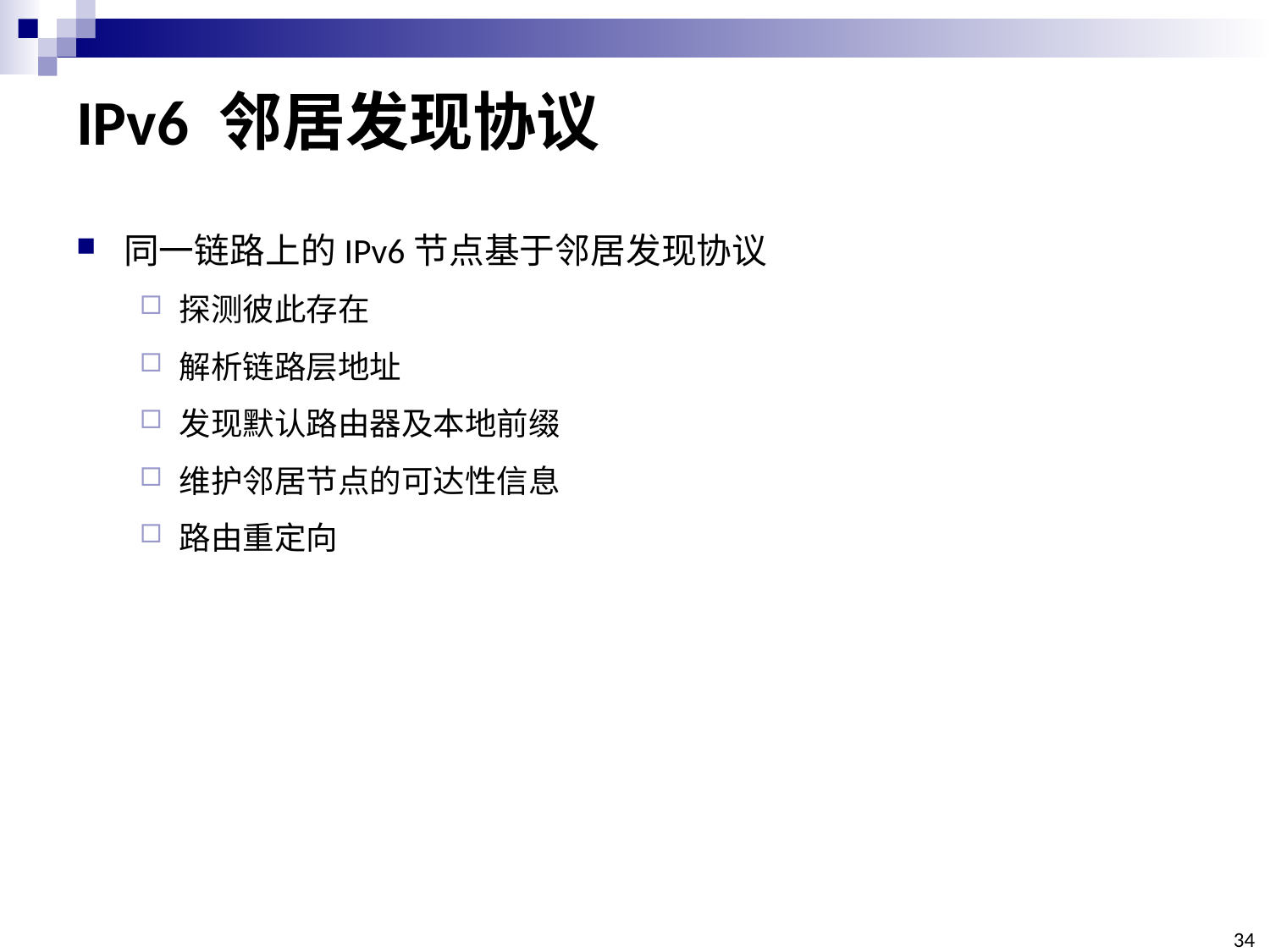

# IPv6 邻居发现协议
同一链路上的IPv6节点基于邻居发现协议
探测彼此存在
解析链路层地址
发现默认路由器及本地前缀
维护邻居节点的可达性信息
路由重定向
34